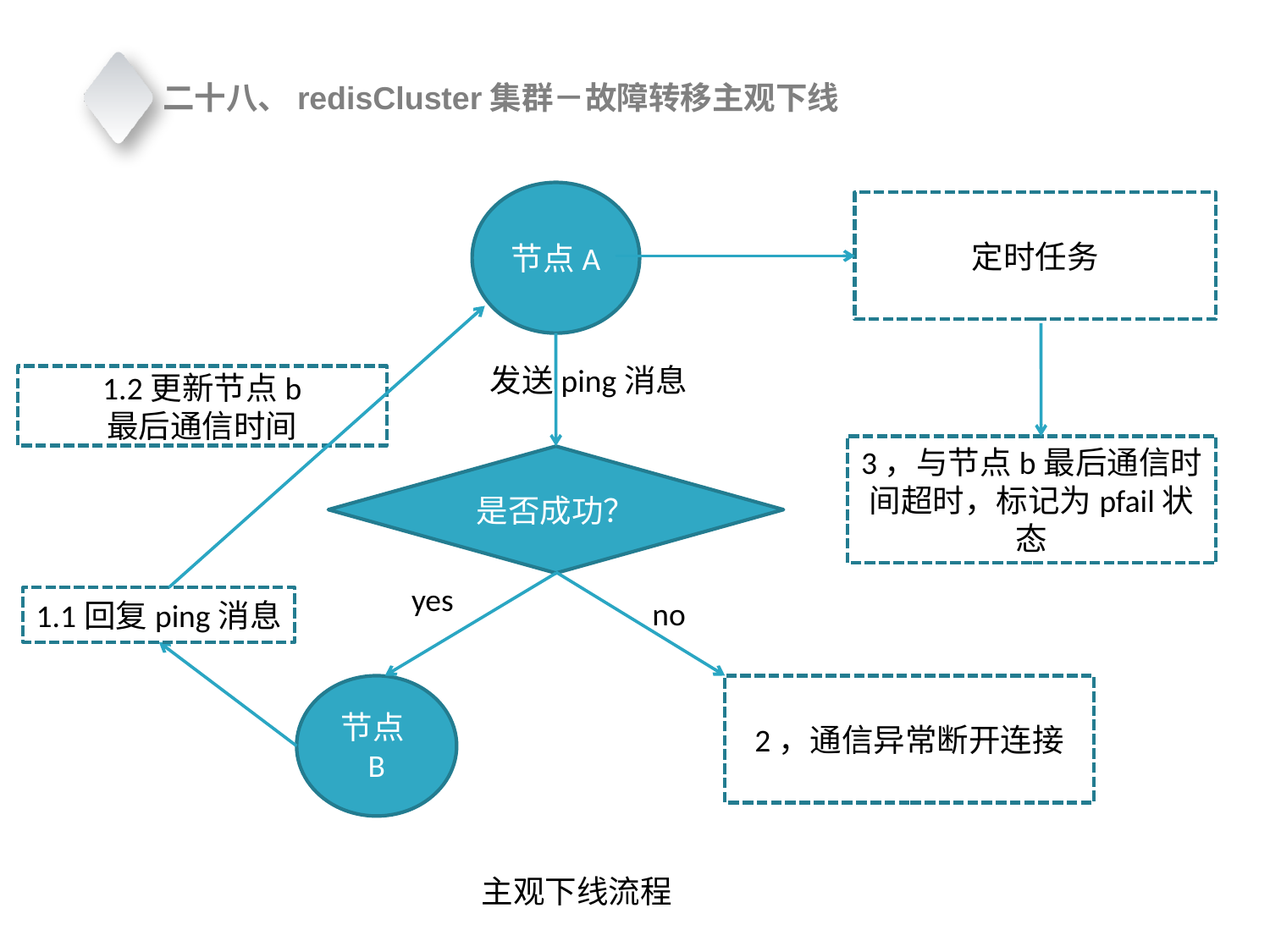

二十八、redisCluster集群－故障转移主观下线
节点A
定时任务
发送ping消息
1.2更新节点b
最后通信时间
3，与节点b最后通信时间超时，标记为pfail状态
是否成功？
yes
1.1回复ping消息
no
节点B
2，通信异常断开连接
主观下线流程